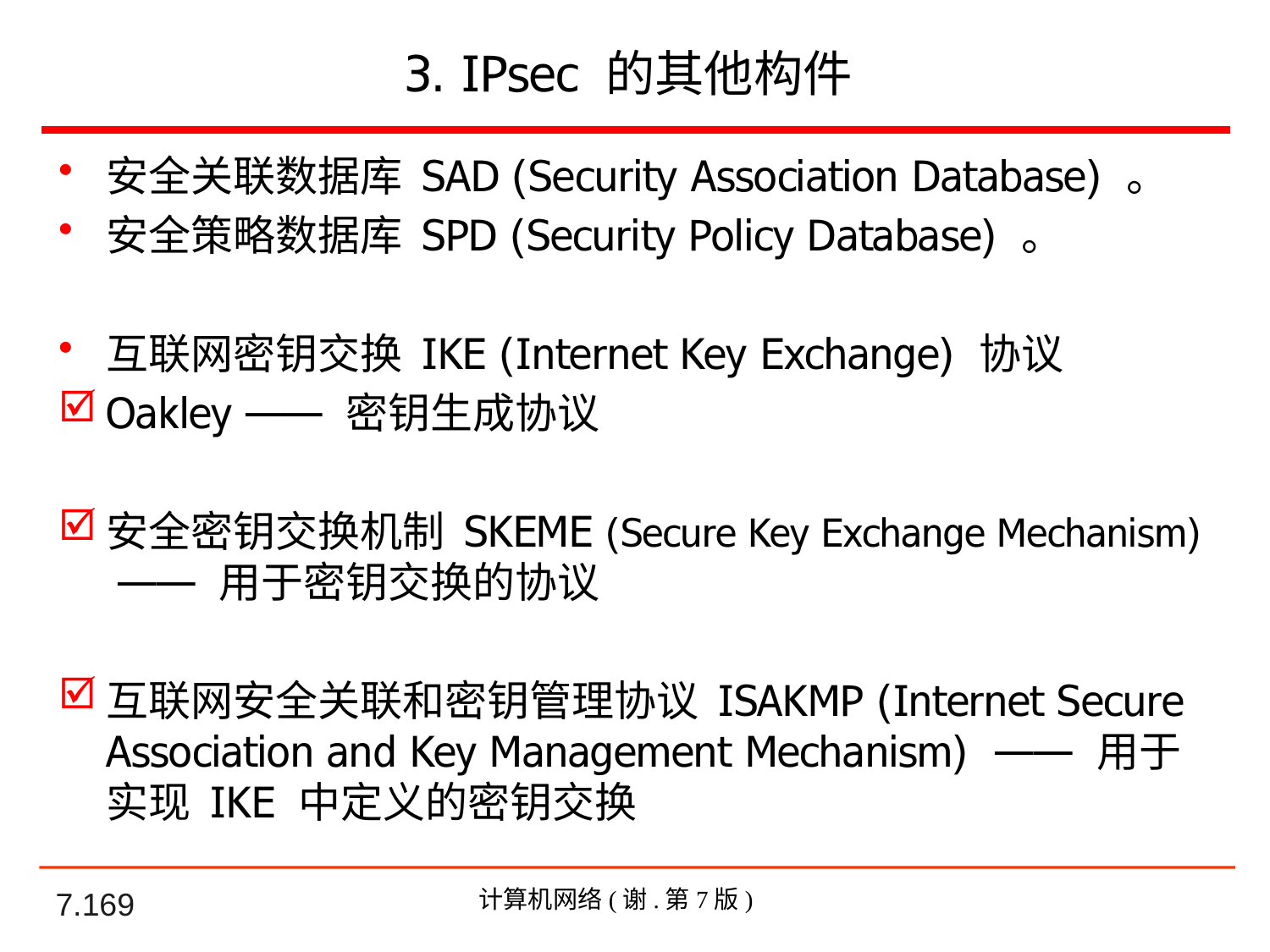

# 3. IPsec 的其他构件
安全关联数据库 SAD (Security Association Database) 。
安全策略数据库 SPD (Security Policy Database) 。

互联网密钥交换 IKE (Internet Key Exchange) 协议
Oakley —— 密钥生成协议

安全密钥交换机制 SKEME (Secure Key Exchange Mechanism)  —— 用于密钥交换的协议

互联网安全关联和密钥管理协议 ISAKMP (Internet Secure Association and Key Management Mechanism)  —— 用于实现 IKE 中定义的密钥交换